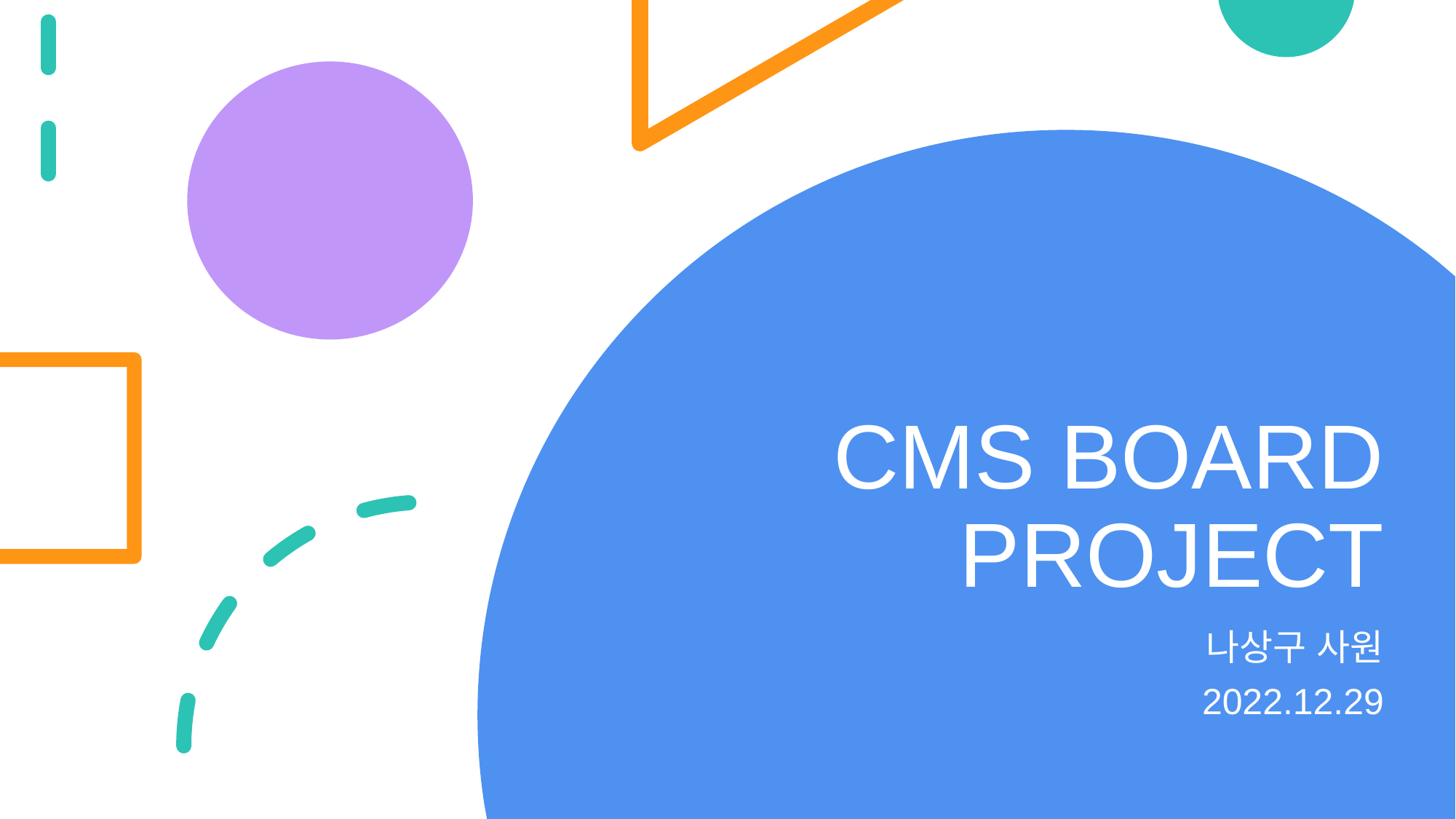

# CMS BOARD PROJECT
나상구 사원
2022.12.29